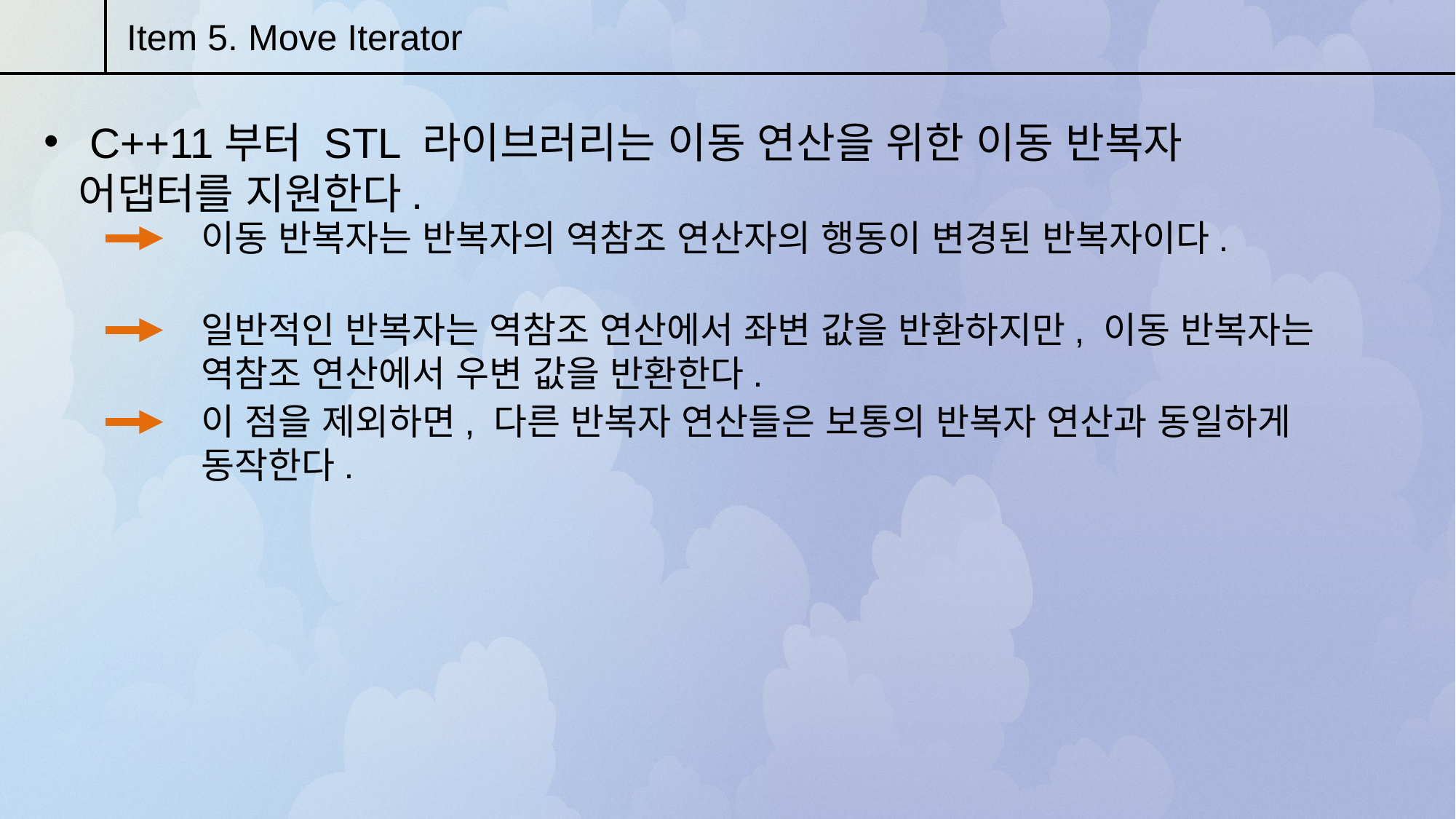

Item 5. Move Iterator
 C++11부터 STL 라이브러리는 이동 연산을 위한 이동 반복자 어댑터를 지원한다.
이동 반복자는 반복자의 역참조 연산자의 행동이 변경된 반복자이다.
일반적인 반복자는 역참조 연산에서 좌변 값을 반환하지만, 이동 반복자는 역참조 연산에서 우변 값을 반환한다.
이 점을 제외하면, 다른 반복자 연산들은 보통의 반복자 연산과 동일하게 동작한다.